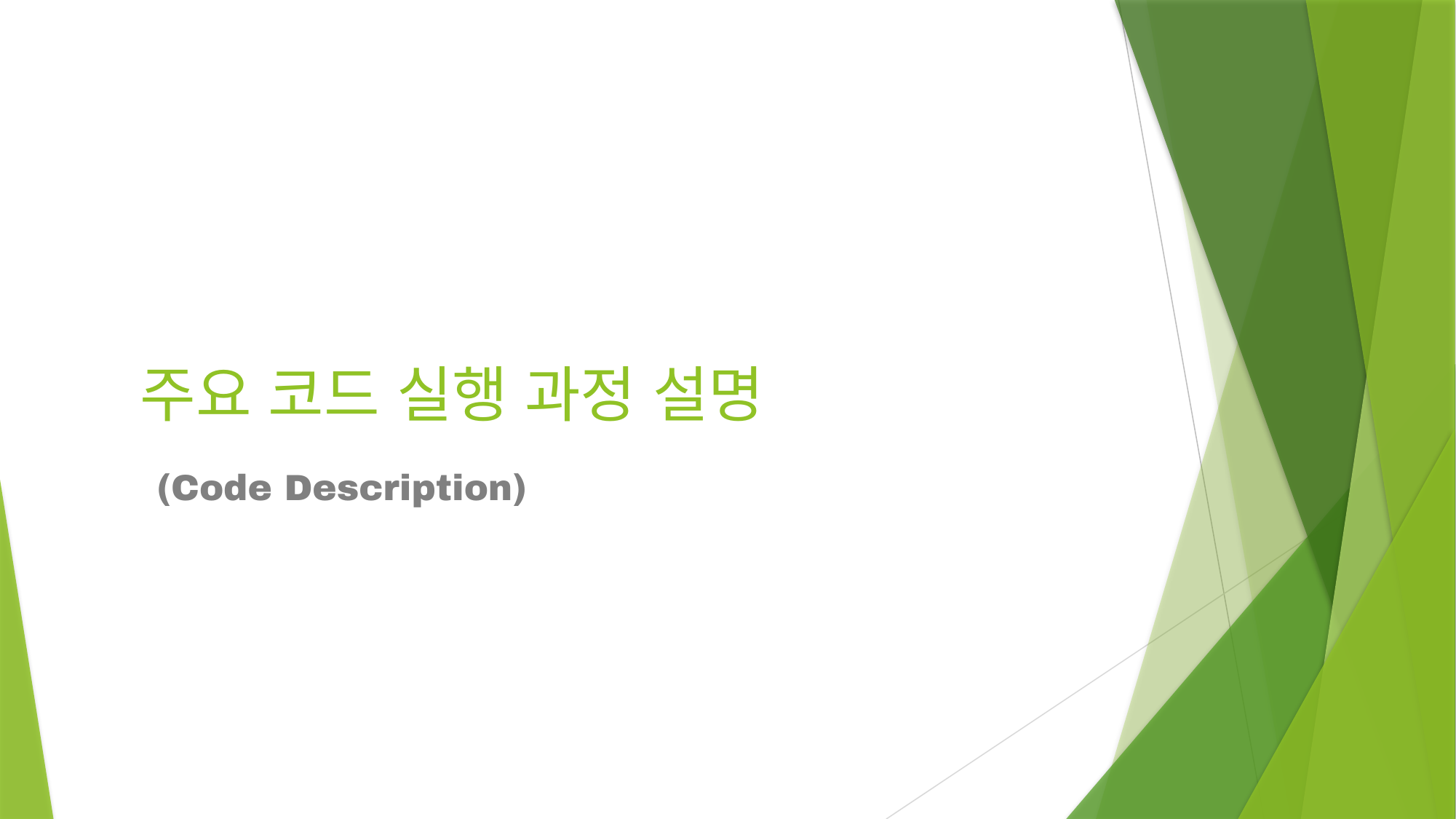

# 주요 코드 실행 과정 설명
(Code Description)